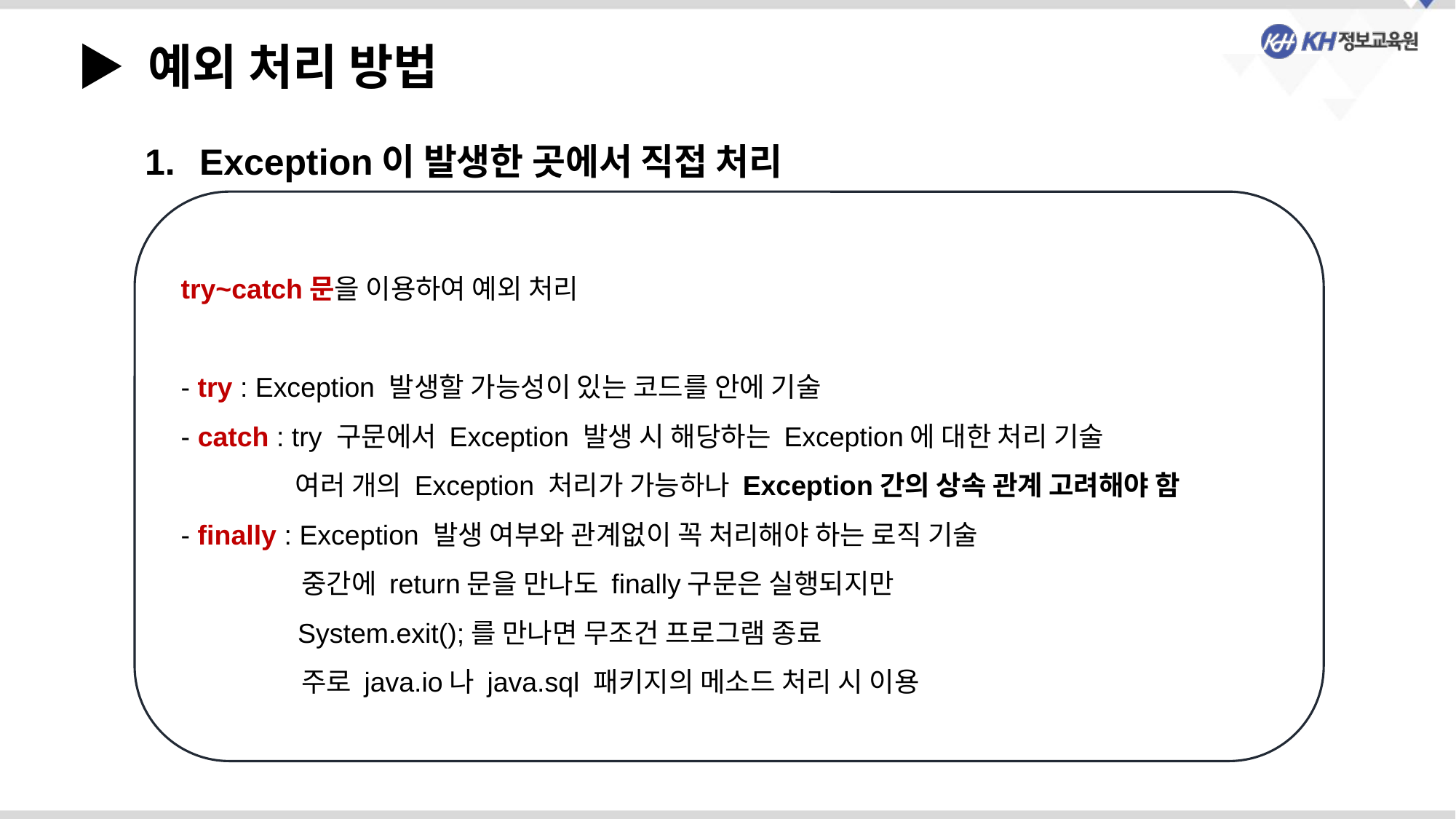

▶ 예외 처리 방법
Exception이 발생한 곳에서 직접 처리

 try~catch문을 이용하여 예외 처리

 - try : Exception 발생할 가능성이 있는 코드를 안에 기술
 - catch : try 구문에서 Exception 발생 시 해당하는 Exception에 대한 처리 기술
	 여러 개의 Exception 처리가 가능하나 Exception간의 상속 관계 고려해야 함
 - finally : Exception 발생 여부와 관계없이 꼭 처리해야 하는 로직 기술
	  중간에 return문을 만나도 finally구문은 실행되지만
	  System.exit();를 만나면 무조건 프로그램 종료
	  주로 java.io나 java.sql 패키지의 메소드 처리 시 이용